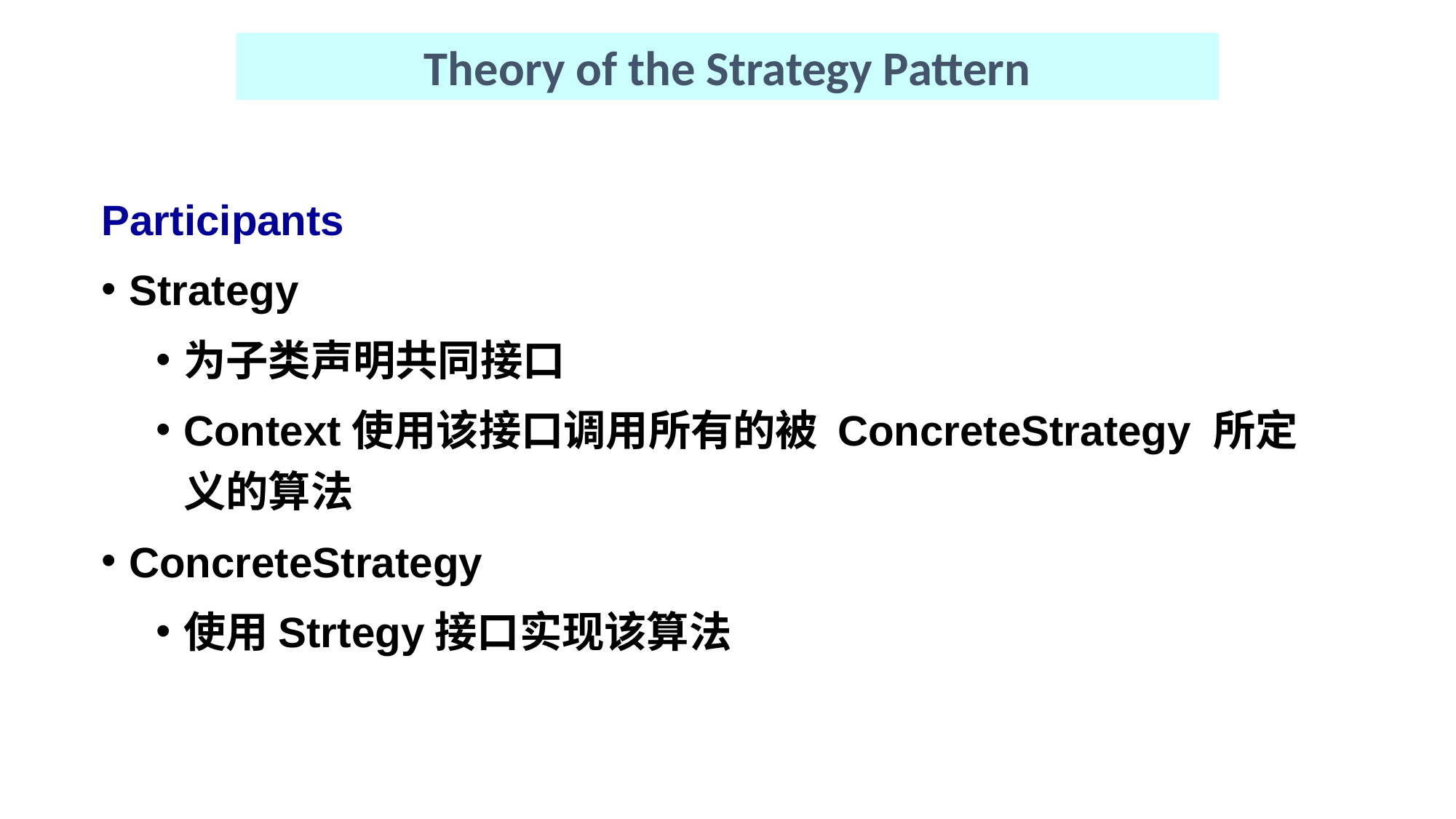

Theory of the Strategy Pattern
Participants
Strategy
为子类声明共同接口
Context使用该接口调用所有的被 ConcreteStrategy 所定义的算法
ConcreteStrategy
使用Strtegy接口实现该算法